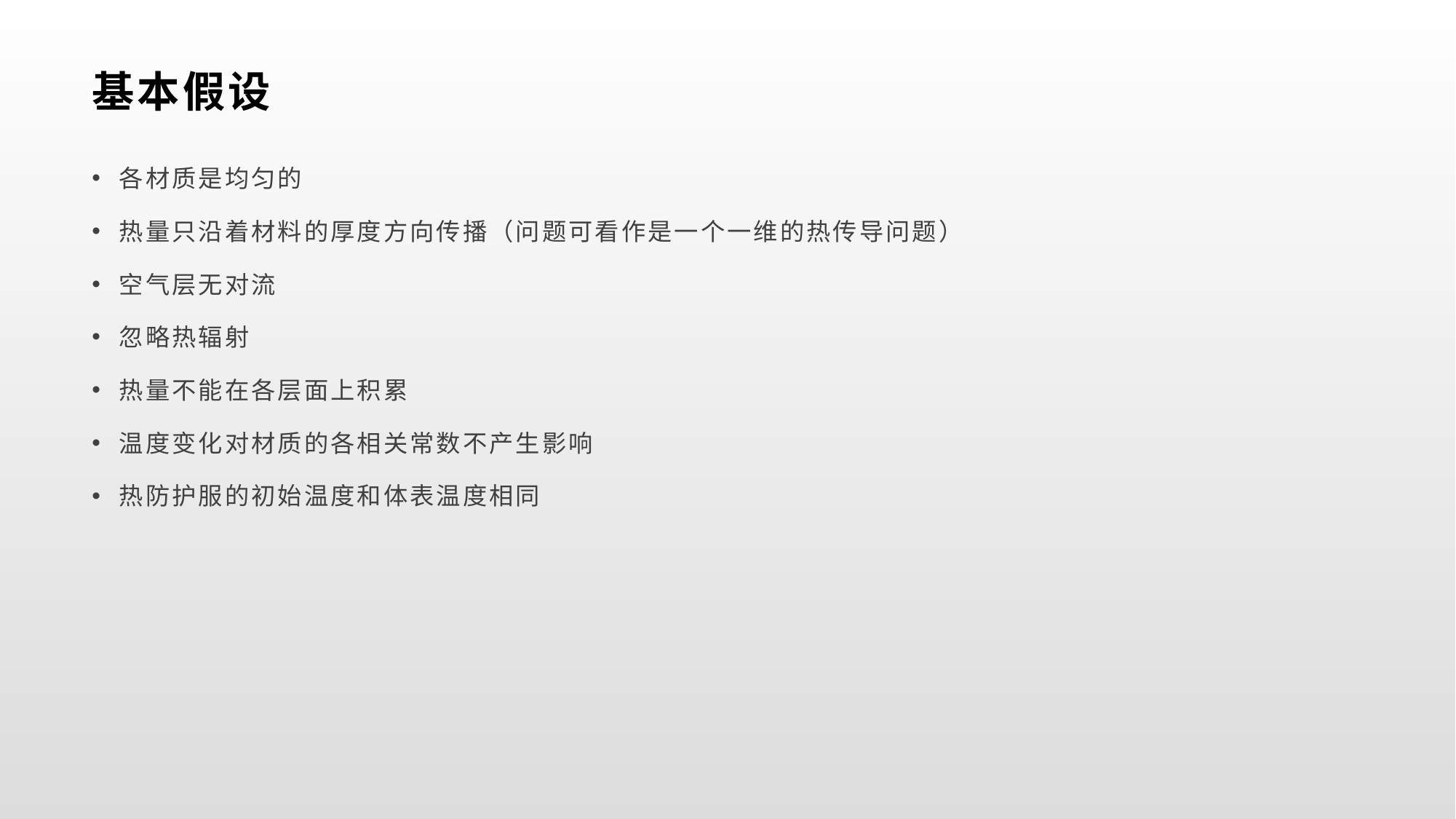

# 基本假设
各材质是均匀的
热量只沿着材料的厚度方向传播（问题可看作是一个一维的热传导问题）
空气层无对流
忽略热辐射
热量不能在各层面上积累
温度变化对材质的各相关常数不产生影响
热防护服的初始温度和体表温度相同